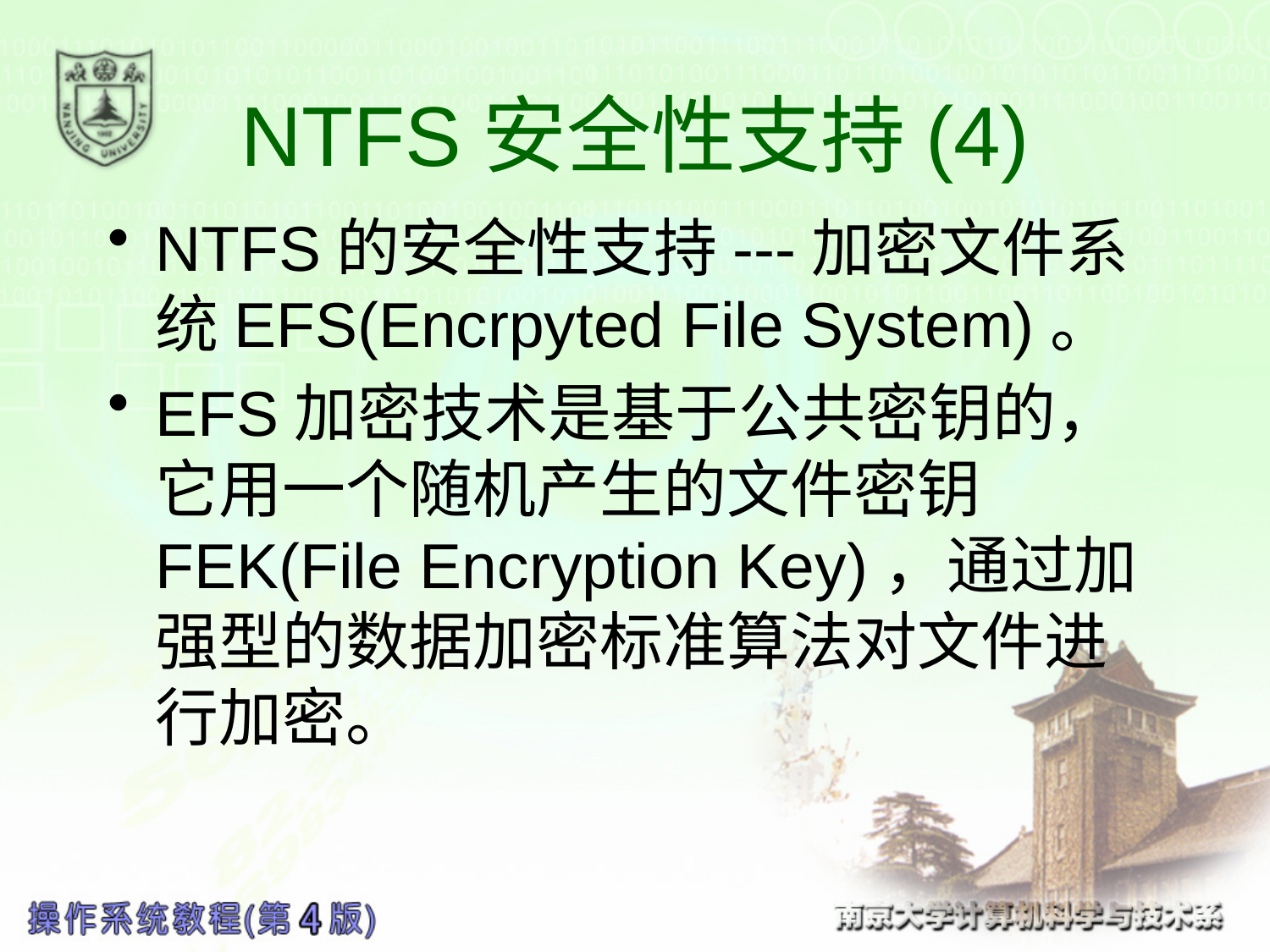

# NTFS安全性支持(4)
NTFS的安全性支持---加密文件系统EFS(Encrpyted File System)。
EFS加密技术是基于公共密钥的，它用一个随机产生的文件密钥FEK(File Encryption Key)，通过加强型的数据加密标准算法对文件进行加密。